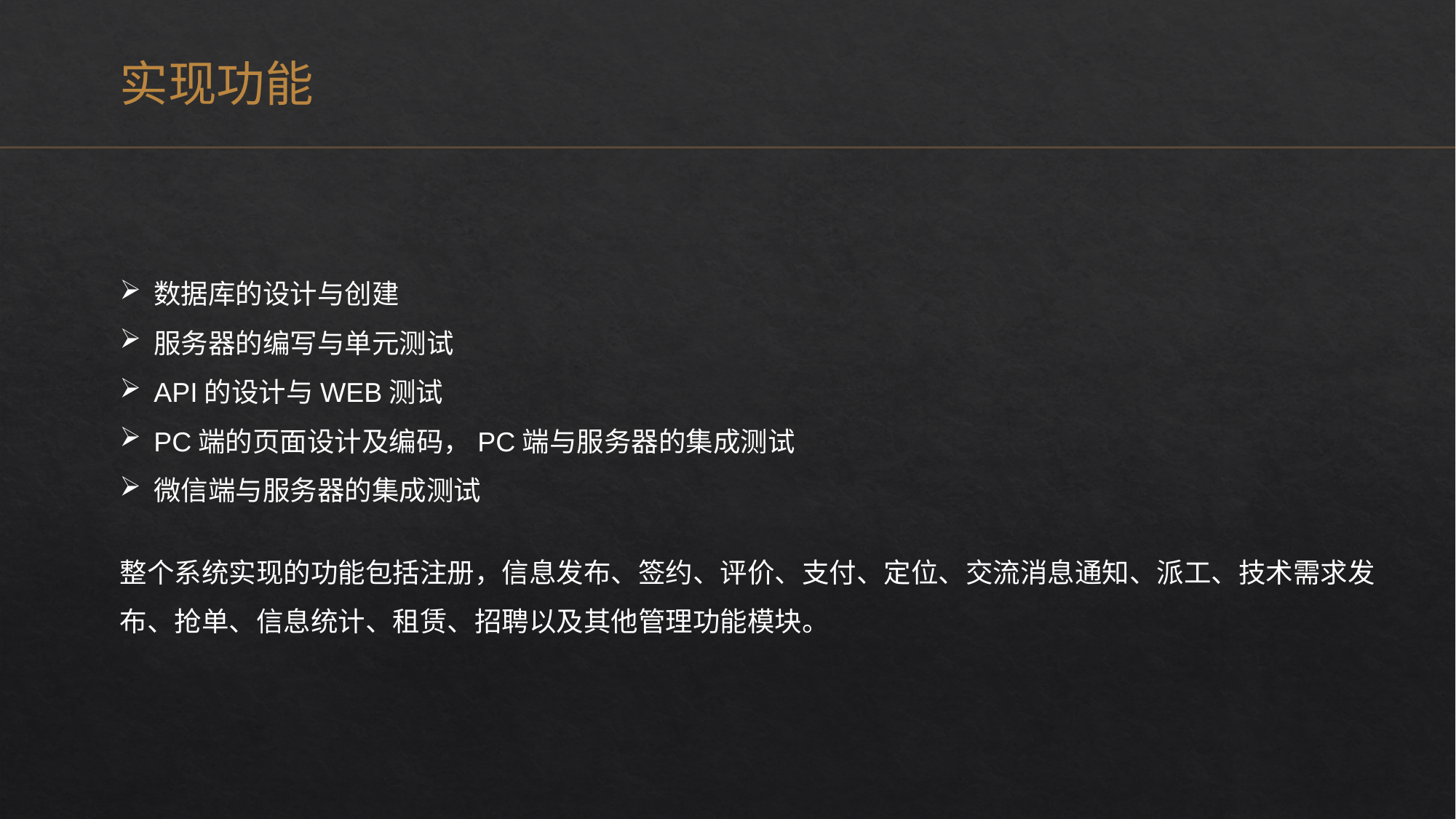

实现功能
数据库的设计与创建
服务器的编写与单元测试
API的设计与WEB测试
PC端的页面设计及编码，PC端与服务器的集成测试
微信端与服务器的集成测试

整个系统实现的功能包括注册，信息发布、签约、评价、支付、定位、交流消息通知、派工、技术需求发布、抢单、信息统计、租赁、招聘以及其他管理功能模块。